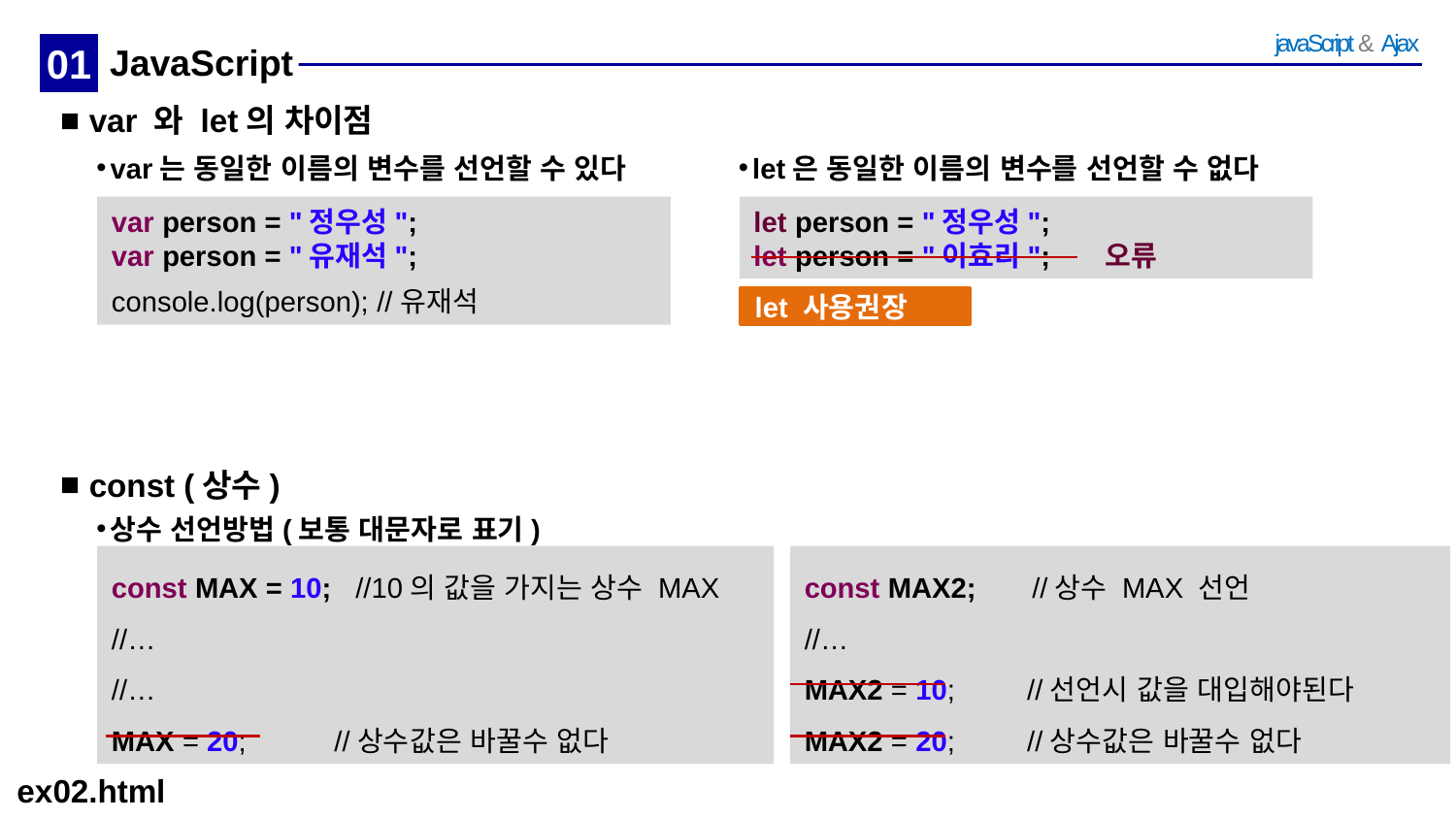

01
# JavaScript
var 와 let의 차이점
var는 동일한 이름의 변수를 선언할 수 있다
let은 동일한 이름의 변수를 선언할 수 없다
var person = "정우성";
var person = "유재석";
console.log(person); //유재석
let person = "정우성";
let person = "이효리";      오류
let 사용권장
const (상수)
상수 선언방법(보통 대문자로 표기)
const MAX = 10;   //10의 값을 가지는 상수 MAX
//…
//…
MAX = 20;           //상수값은 바꿀수 없다
const MAX2;       //상수 MAX 선언
//…
MAX2 = 10;         //선언시 값을 대입해야된다
MAX2 = 20;         //상수값은 바꿀수 없다
ex02.html